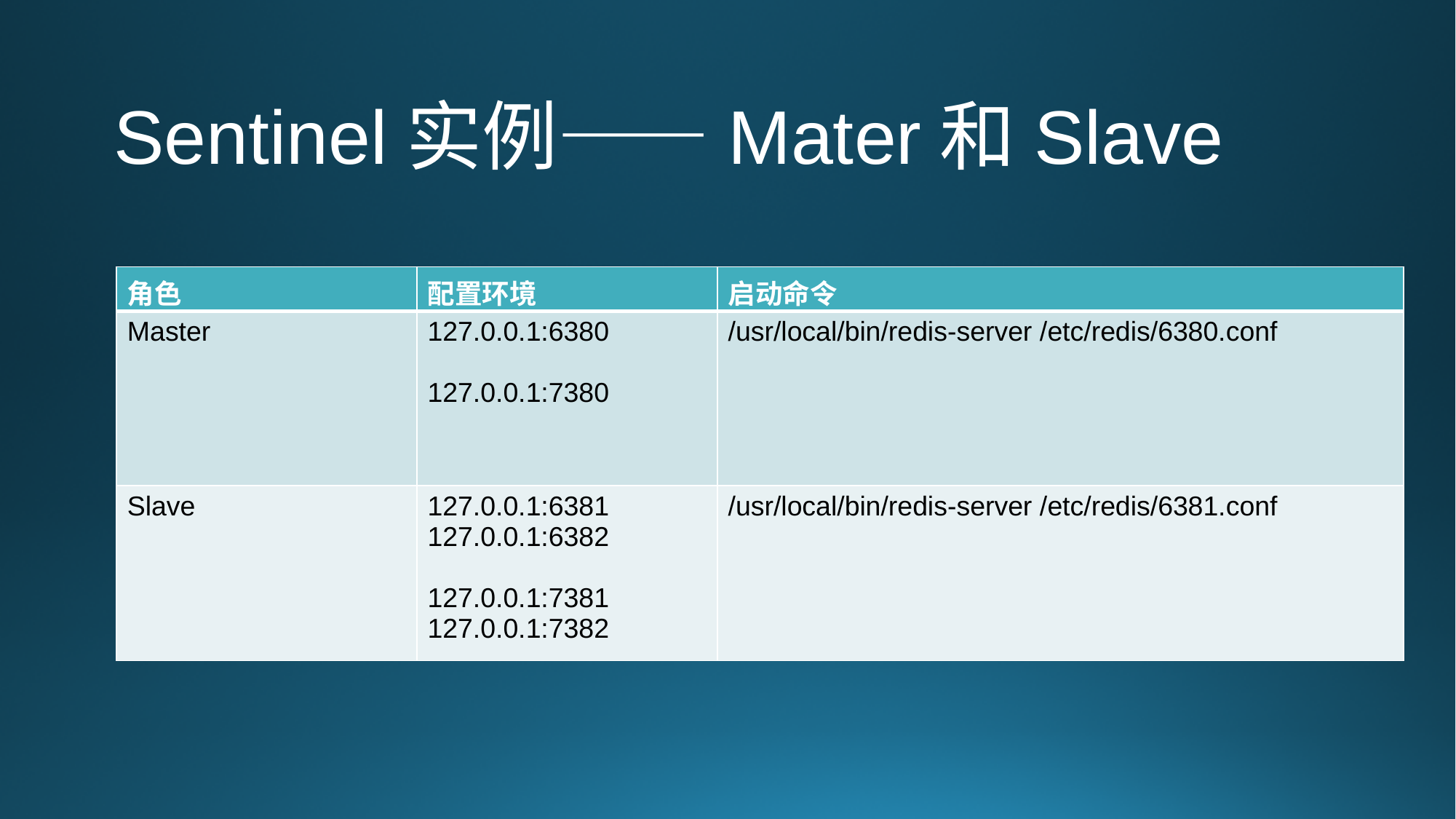

Sentinel实例——Mater和Slave
| 角色 | 配置环境 | 启动命令 |
| --- | --- | --- |
| Master | 127.0.0.1:6380 127.0.0.1:7380 | /usr/local/bin/redis-server /etc/redis/6380.conf |
| Slave | 127.0.0.1:6381 127.0.0.1:6382 127.0.0.1:7381 127.0.0.1:7382 | /usr/local/bin/redis-server /etc/redis/6381.conf |